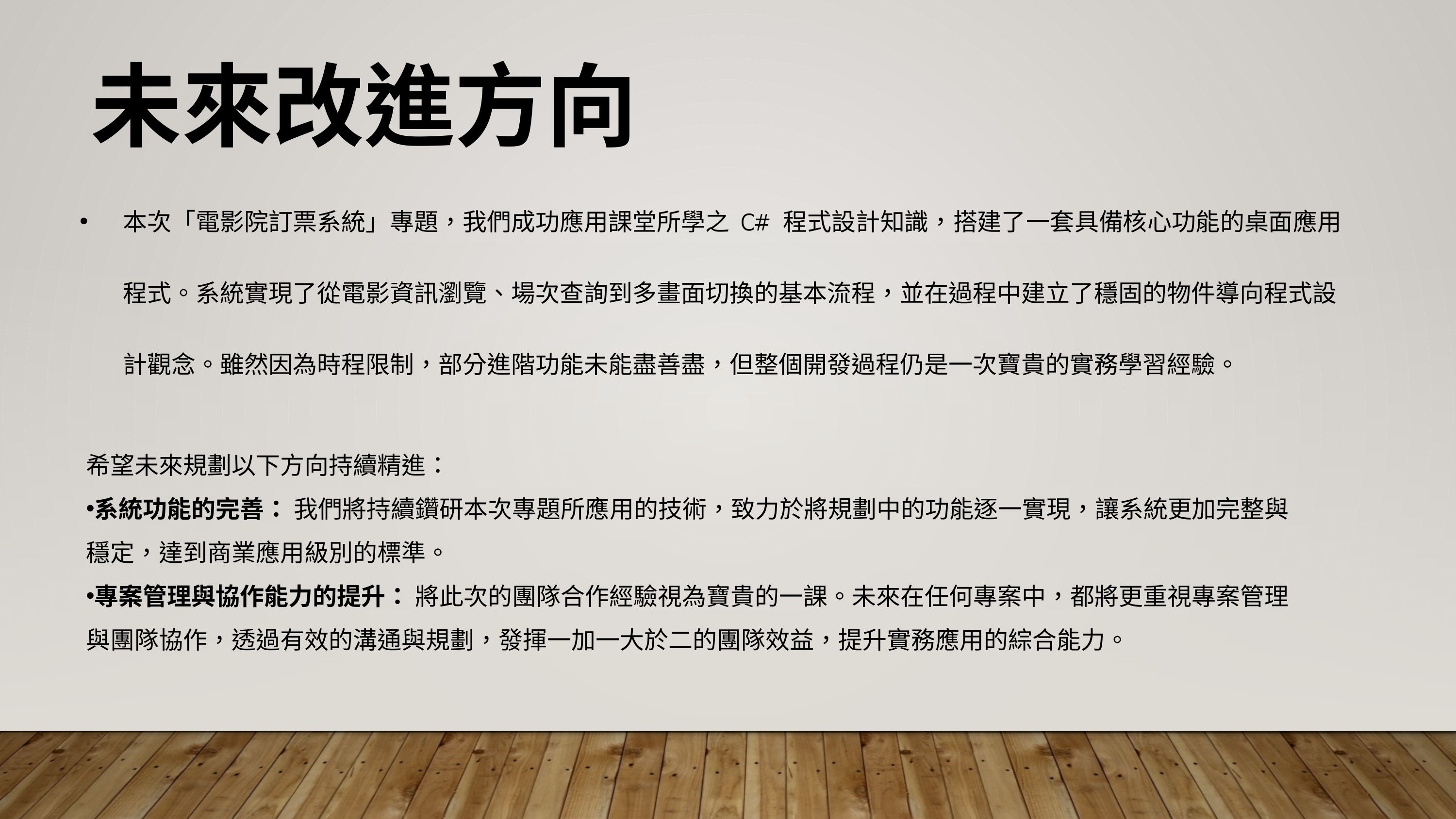

未來改進方向
本次「電影院訂票系統」專題，我們成功應用課堂所學之 C# 程式設計知識，搭建了一套具備核心功能的桌面應用程式。系統實現了從電影資訊瀏覽、場次查詢到多畫面切換的基本流程，並在過程中建立了穩固的物件導向程式設計觀念。雖然因為時程限制，部分進階功能未能盡善盡，但整個開發過程仍是一次寶貴的實務學習經驗。
希望未來規劃以下方向持續精進：
系統功能的完善： 我們將持續鑽研本次專題所應用的技術，致力於將規劃中的功能逐一實現，讓系統更加完整與穩定，達到商業應用級別的標準。
專案管理與協作能力的提升： 將此次的團隊合作經驗視為寶貴的一課。未來在任何專案中，都將更重視專案管理與團隊協作，透過有效的溝通與規劃，發揮一加一大於二的團隊效益，提升實務應用的綜合能力。